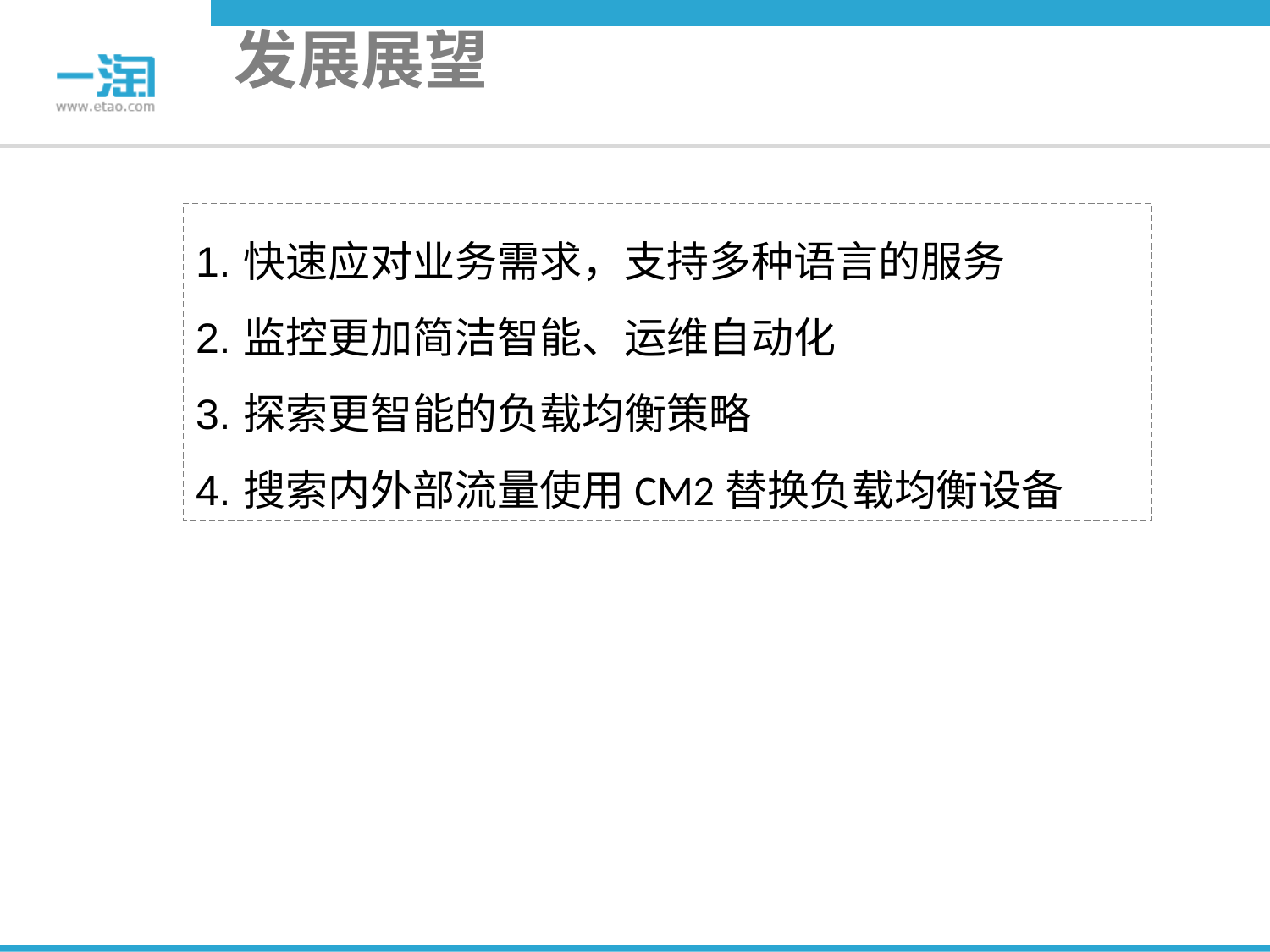

# 发展展望
快速应对业务需求，支持多种语言的服务
监控更加简洁智能、运维自动化
探索更智能的负载均衡策略
搜索内外部流量使用CM2替换负载均衡设备